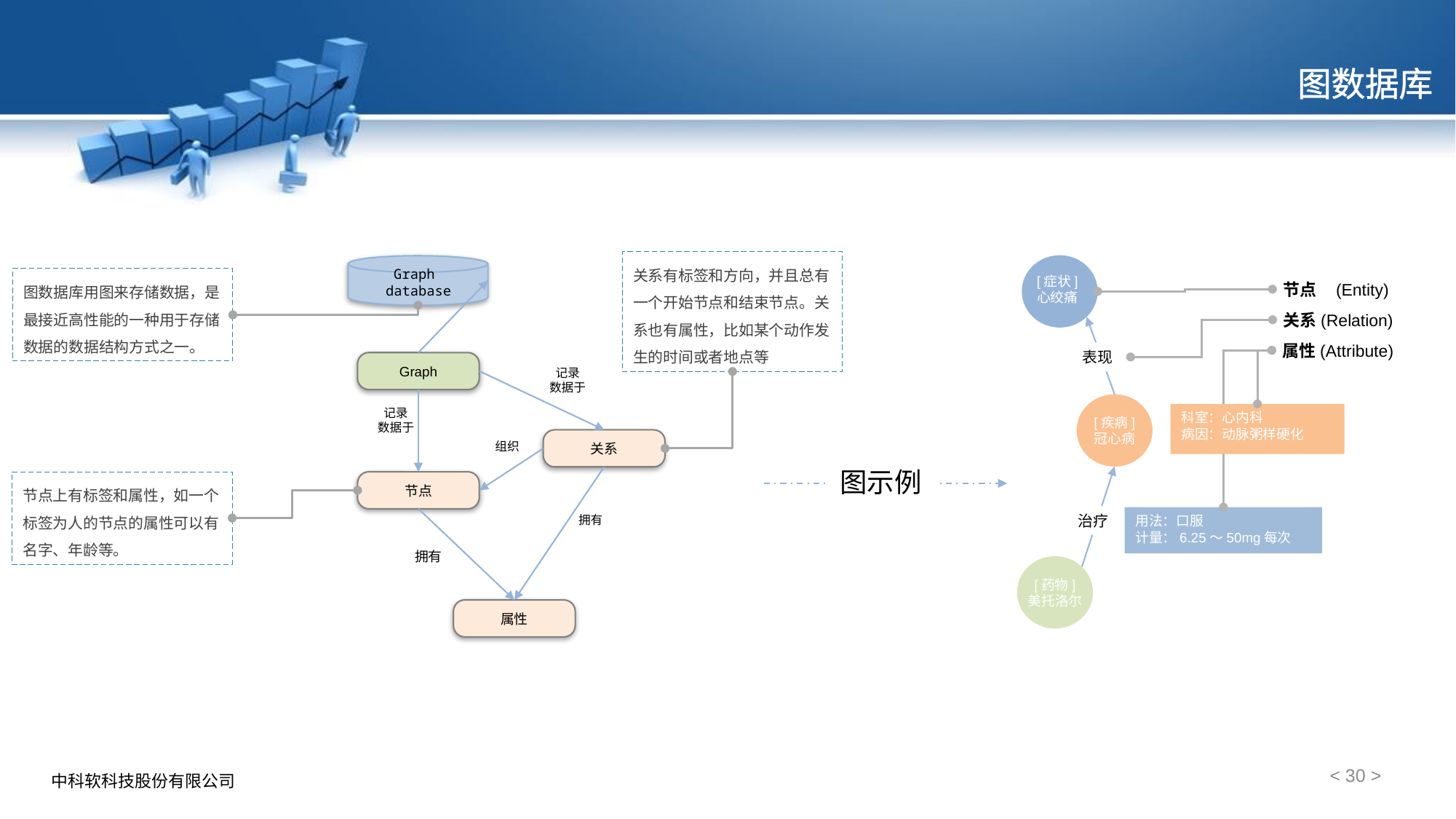

# 图数据库
关系有标签和方向，并且总有一个开始节点和结束节点。关系也有属性，比如某个动作发生的时间或者地点等

Graph
database
[症状]
心绞痛
图数据库用图来存储数据，是最接近高性能的一种用于存储数据的数据结构方式之一。
节点    (Entity)
关系(Relation)
属性(Attribute)
表现
Graph
记录
数据于

[疾病]
冠心病
记录
数据于
科室：心内科
病因：动脉粥样硬化
…
关系
组织
图示例
节点上有标签和属性，如一个标签为人的节点的属性可以有名字、年龄等。
节点
治疗
用法：口服
计量：6.25～50mg每次
…
拥有
拥有

[药物]
美托洛尔
属性